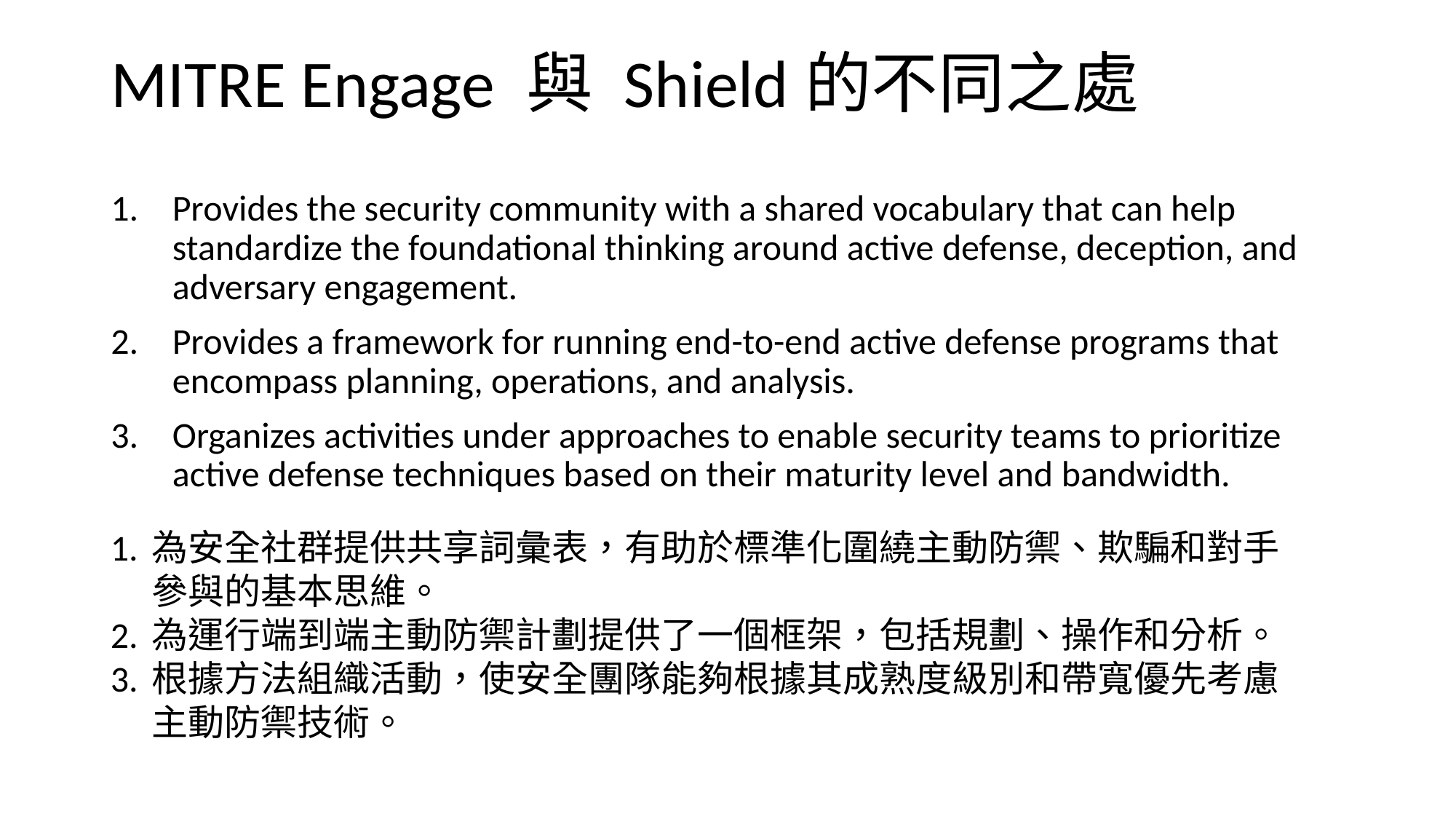

# MITRE Engage 與 Shield的不同之處
Provides the security community with a shared vocabulary that can help standardize the foundational thinking around active defense, deception, and adversary engagement.
Provides a framework for running end-to-end active defense programs that encompass planning, operations, and analysis.
Organizes activities under approaches to enable security teams to prioritize active defense techniques based on their maturity level and bandwidth.

為安全社群提供共享詞彙表，有助於標準化圍繞主動防禦、欺騙和對手參與的基本思維。
為運行端到端主動防禦計劃提供了一個框架，包括規劃、操作和分析。
根據方法組織活動，使安全團隊能夠根據其成熟度級別和帶寬優先考慮主動防禦技術。